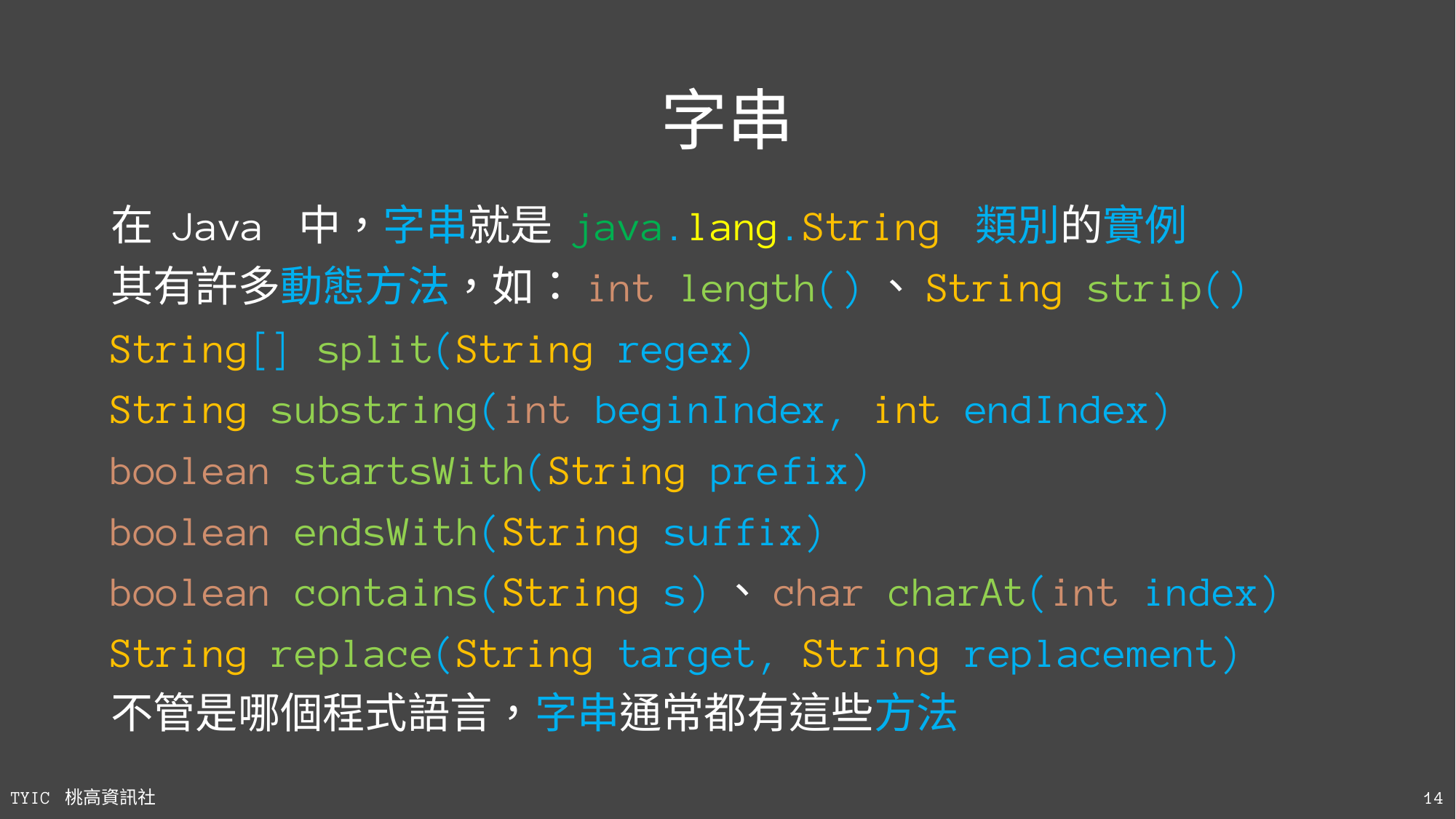

# 字串
在 Java 中，字串就是 java.lang.String 類別的實例
其有許多動態方法，如：int length()、String strip()
String[] split(String regex)
String substring(int beginIndex, int endIndex)
boolean startsWith(String prefix)
boolean endsWith(String suffix)
boolean contains(String s)、char charAt(int index)
String replace(String target, String replacement)
不管是哪個程式語言，字串通常都有這些方法